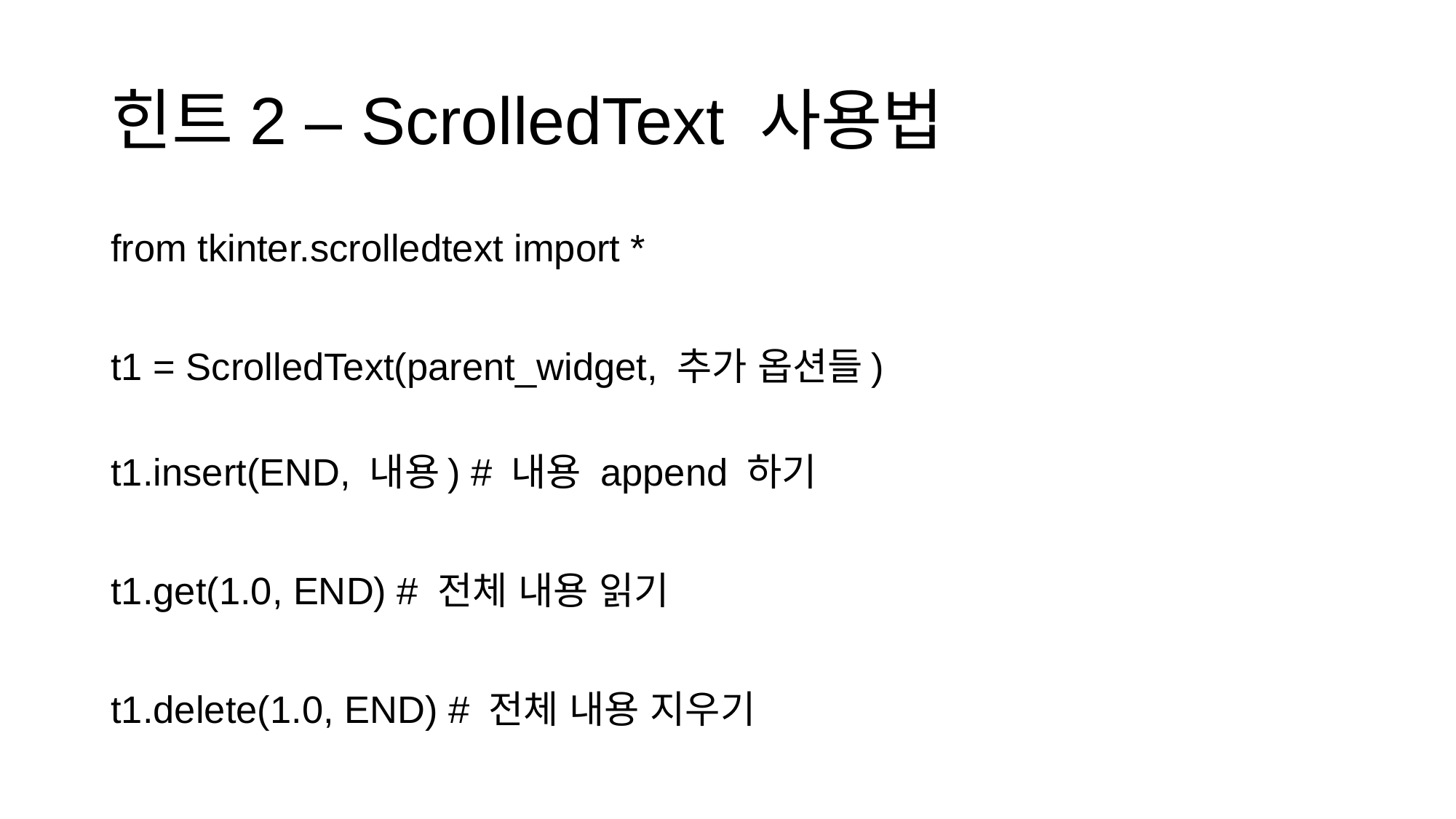

# 힌트2 – ScrolledText 사용법
from tkinter.scrolledtext import *

t1 = ScrolledText(parent_widget, 추가 옵션들)

t1.insert(END, 내용) # 내용 append 하기

t1.get(1.0, END) # 전체 내용 읽기

t1.delete(1.0, END) # 전체 내용 지우기